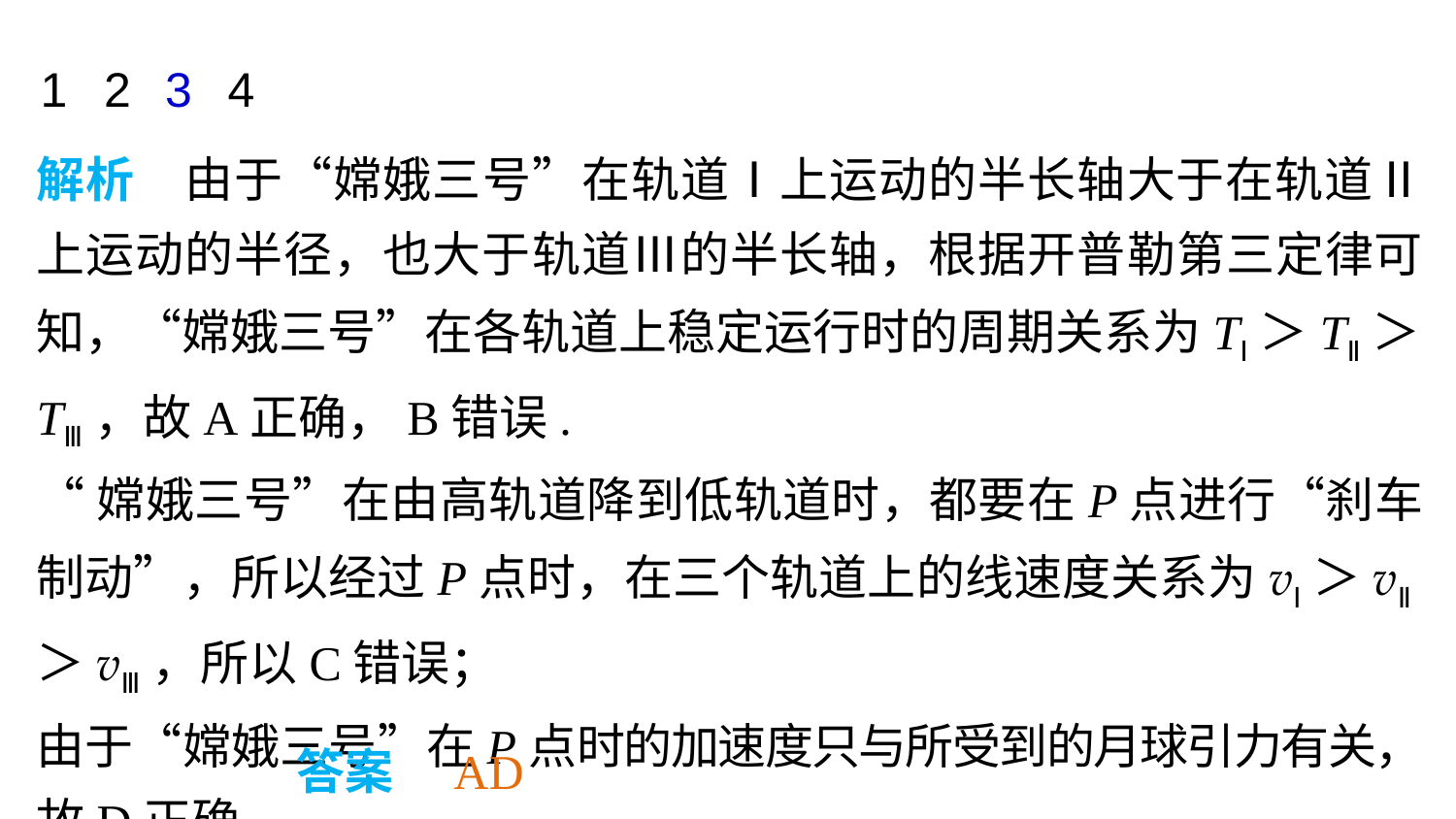

1
2
3
4
解析　由于“嫦娥三号”在轨道Ⅰ上运动的半长轴大于在轨道Ⅱ上运动的半径，也大于轨道Ⅲ的半长轴，根据开普勒第三定律可知，“嫦娥三号”在各轨道上稳定运行时的周期关系为TⅠ＞TⅡ＞TⅢ，故A正确，B错误.
“嫦娥三号”在由高轨道降到低轨道时，都要在P点进行“刹车制动”，所以经过P点时，在三个轨道上的线速度关系为vⅠ＞vⅡ＞vⅢ，所以C错误；
由于“嫦娥三号”在P点时的加速度只与所受到的月球引力有关，故D正确.
答案　AD